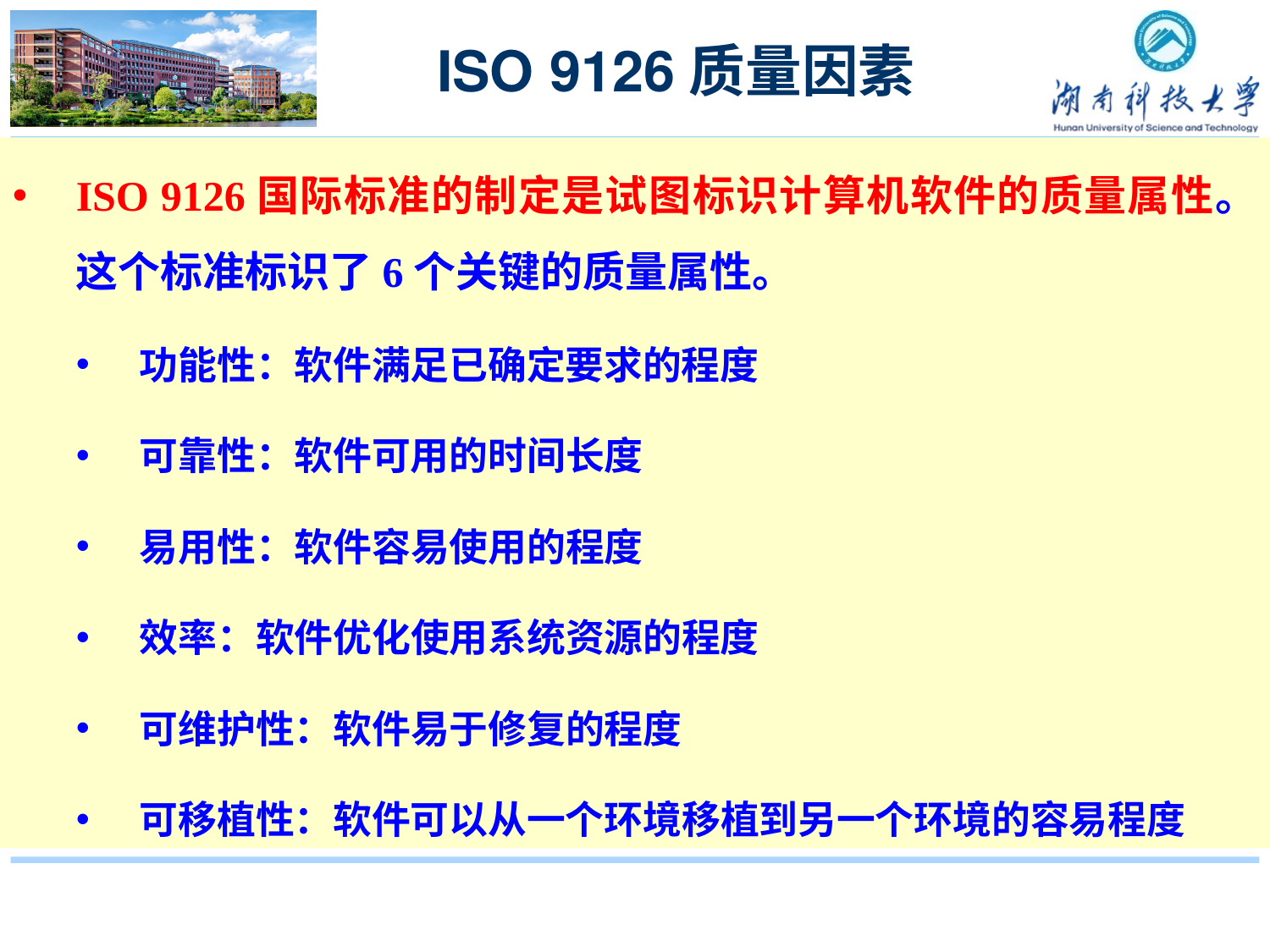

ISO 9126质量因素
ISO 9126国际标准的制定是试图标识计算机软件的质量属性。这个标准标识了6个关键的质量属性。
功能性：软件满足已确定要求的程度
可靠性：软件可用的时间长度
易用性：软件容易使用的程度
效率：软件优化使用系统资源的程度
可维护性：软件易于修复的程度
可移植性：软件可以从一个环境移植到另一个环境的容易程度
6